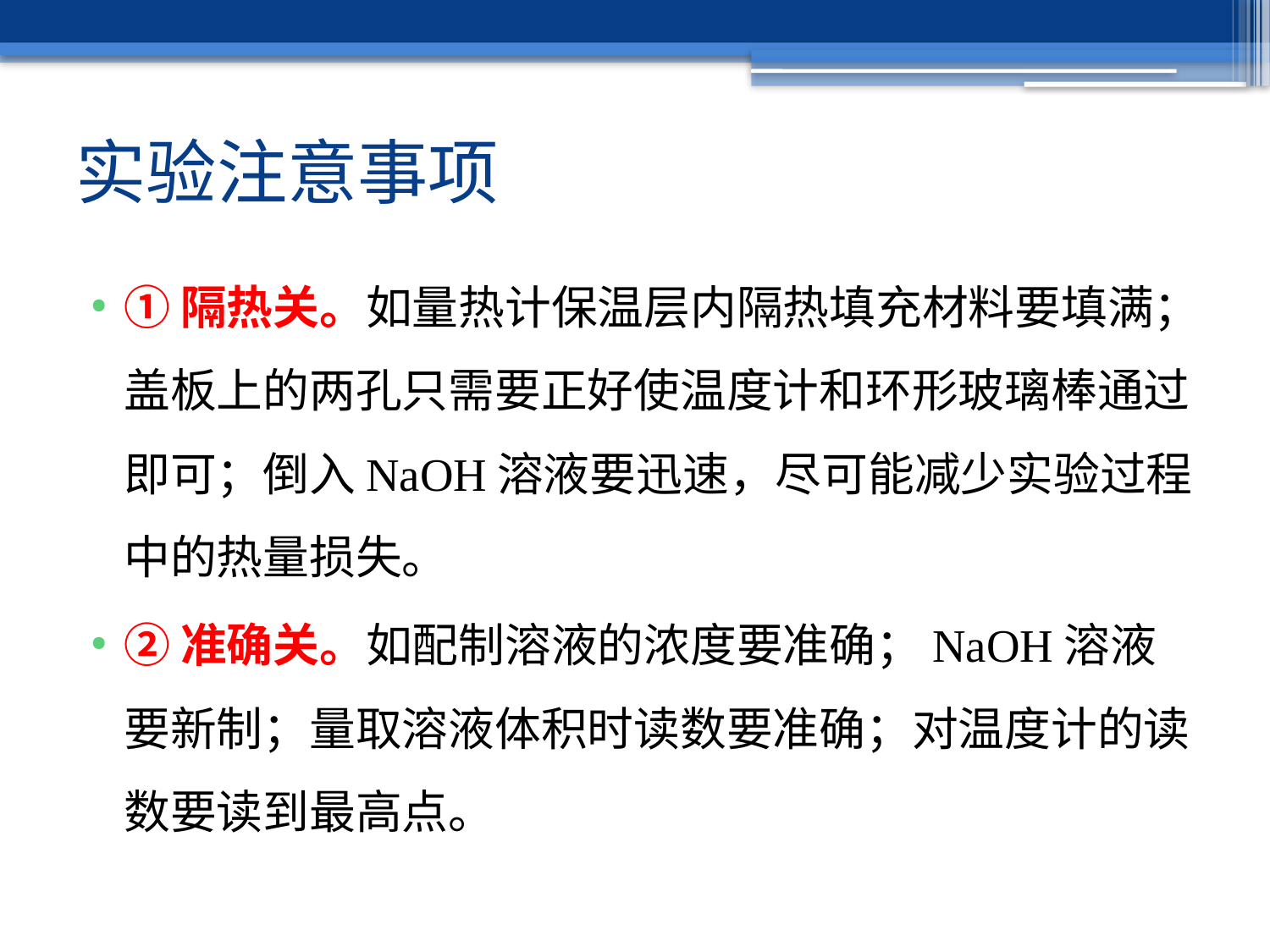

# 实验注意事项
①隔热关。如量热计保温层内隔热填充材料要填满；盖板上的两孔只需要正好使温度计和环形玻璃棒通过即可；倒入NaOH溶液要迅速，尽可能减少实验过程中的热量损失。
②准确关。如配制溶液的浓度要准确；NaOH溶液要新制；量取溶液体积时读数要准确；对温度计的读数要读到最高点。